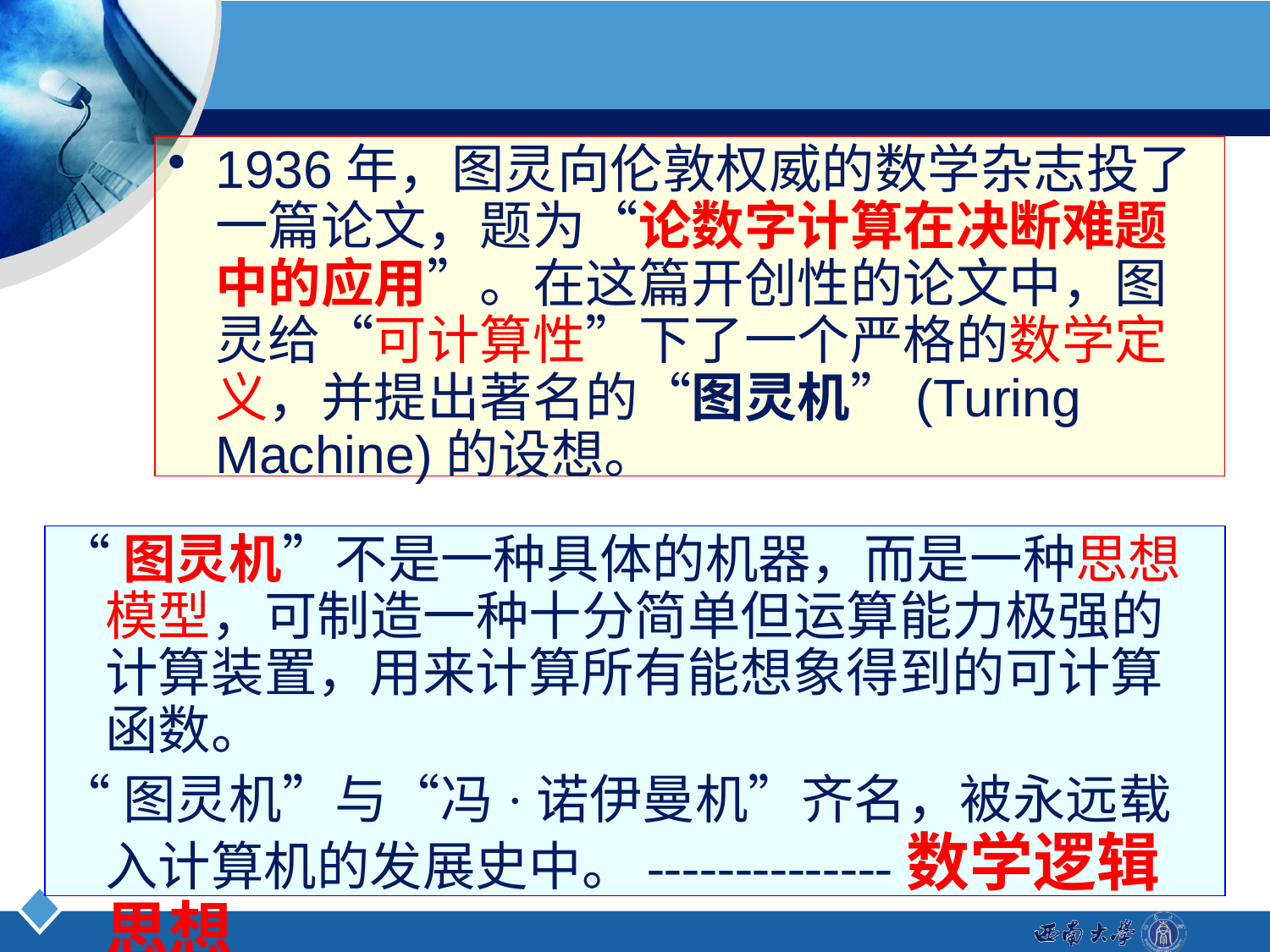

1936年，图灵向伦敦权威的数学杂志投了一篇论文，题为“论数字计算在决断难题中的应用”。在这篇开创性的论文中，图灵给“可计算性”下了一个严格的数学定义，并提出著名的“图灵机”(Turing Machine)的设想。

“图灵机”不是一种具体的机器，而是一种思想模型，可制造一种十分简单但运算能力极强的计算装置，用来计算所有能想象得到的可计算函数。
“图灵机”与“冯·诺伊曼机”齐名，被永远载入计算机的发展史中。--------------数学逻辑思想